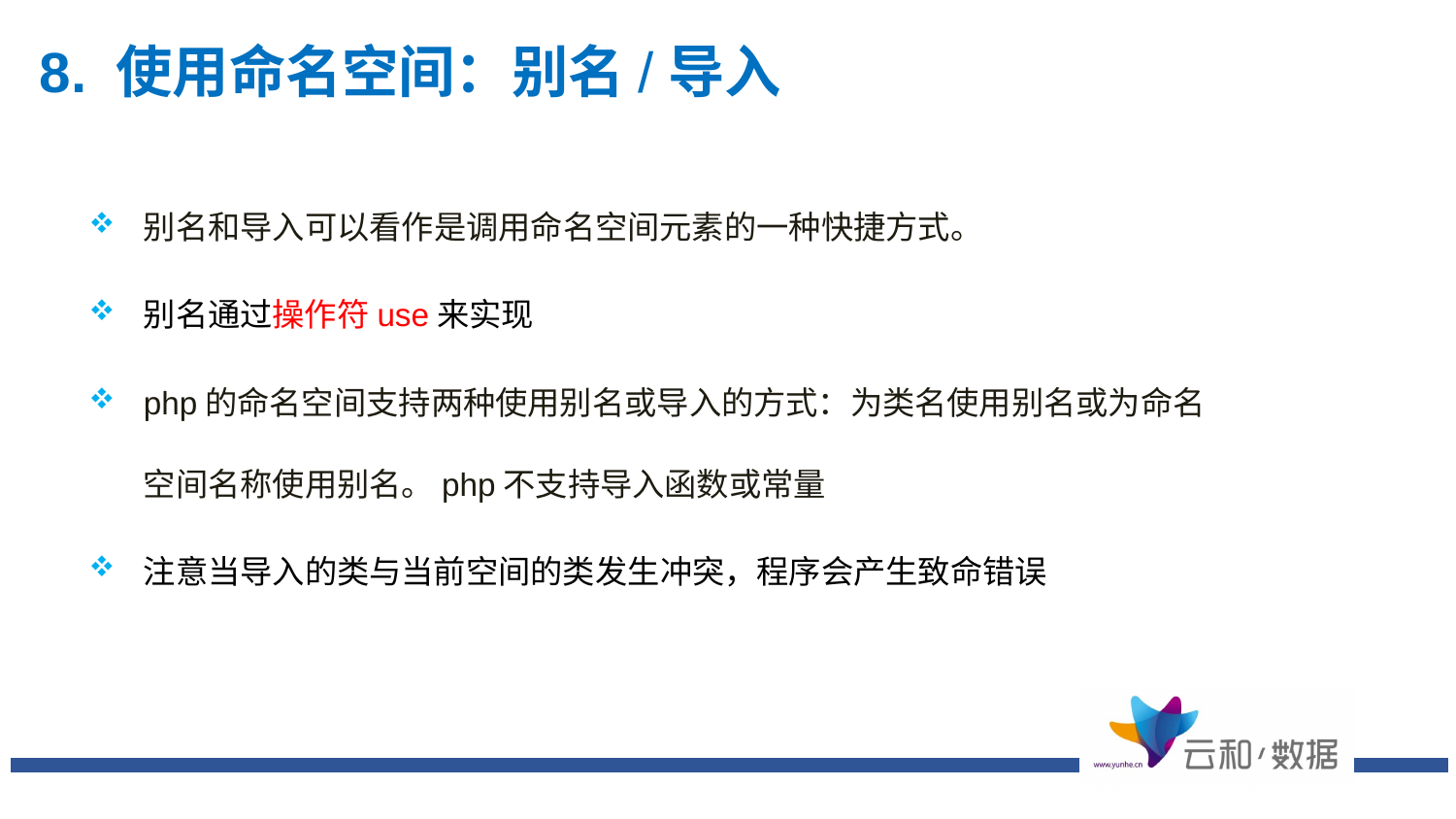

# 8. 使用命名空间：别名/导入
别名和导入可以看作是调用命名空间元素的一种快捷方式。
别名通过操作符use来实现
php的命名空间支持两种使用别名或导入的方式：为类名使用别名或为命名空间名称使用别名。php不支持导入函数或常量
注意当导入的类与当前空间的类发生冲突，程序会产生致命错误
15